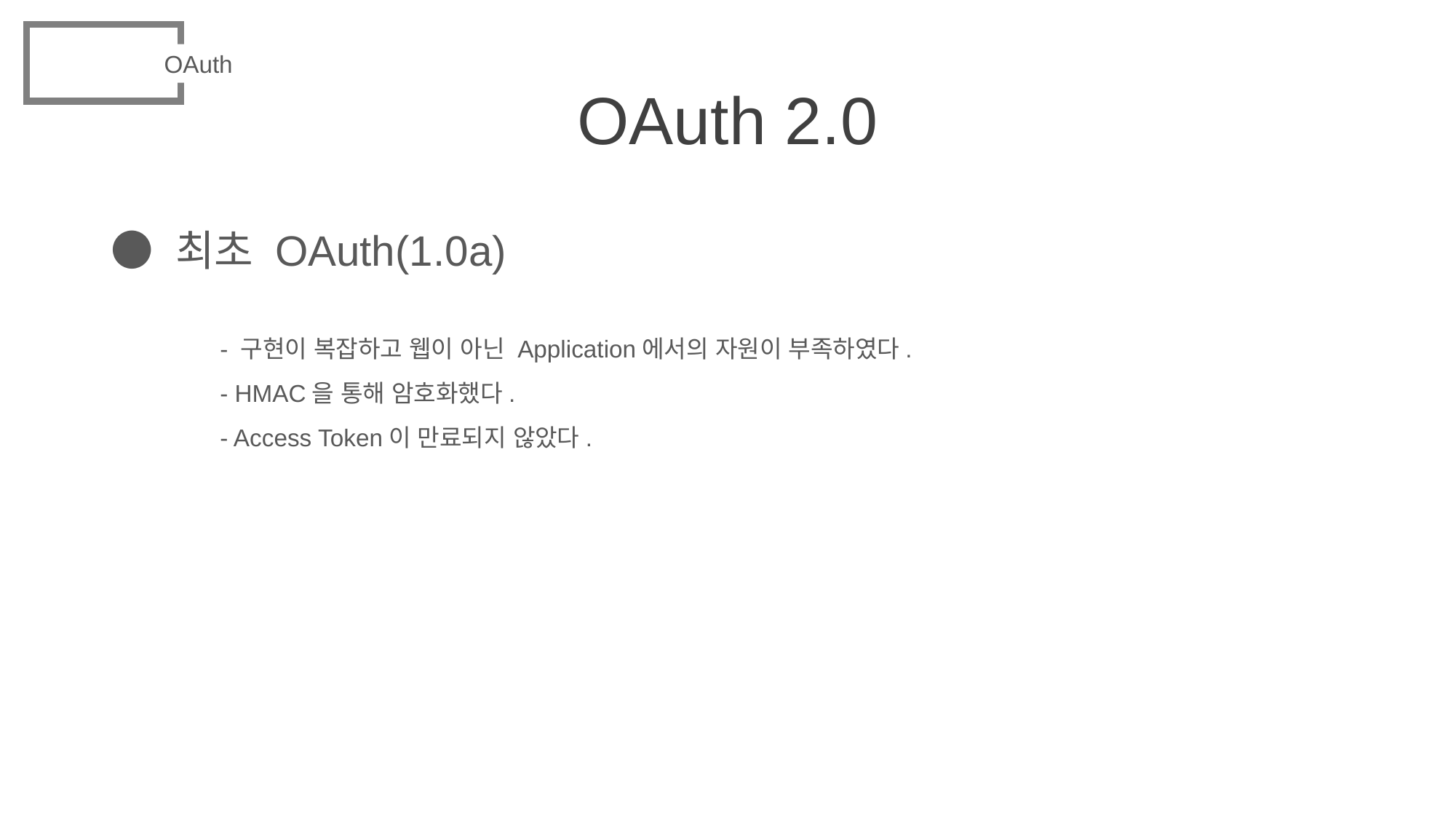

OAuth
# OAuth 2.0
● 최초 OAuth(1.0a)

	- 구현이 복잡하고 웹이 아닌 Application에서의 자원이 부족하였다.
	- HMAC을 통해 암호화했다.
	- Access Token이 만료되지 않았다.